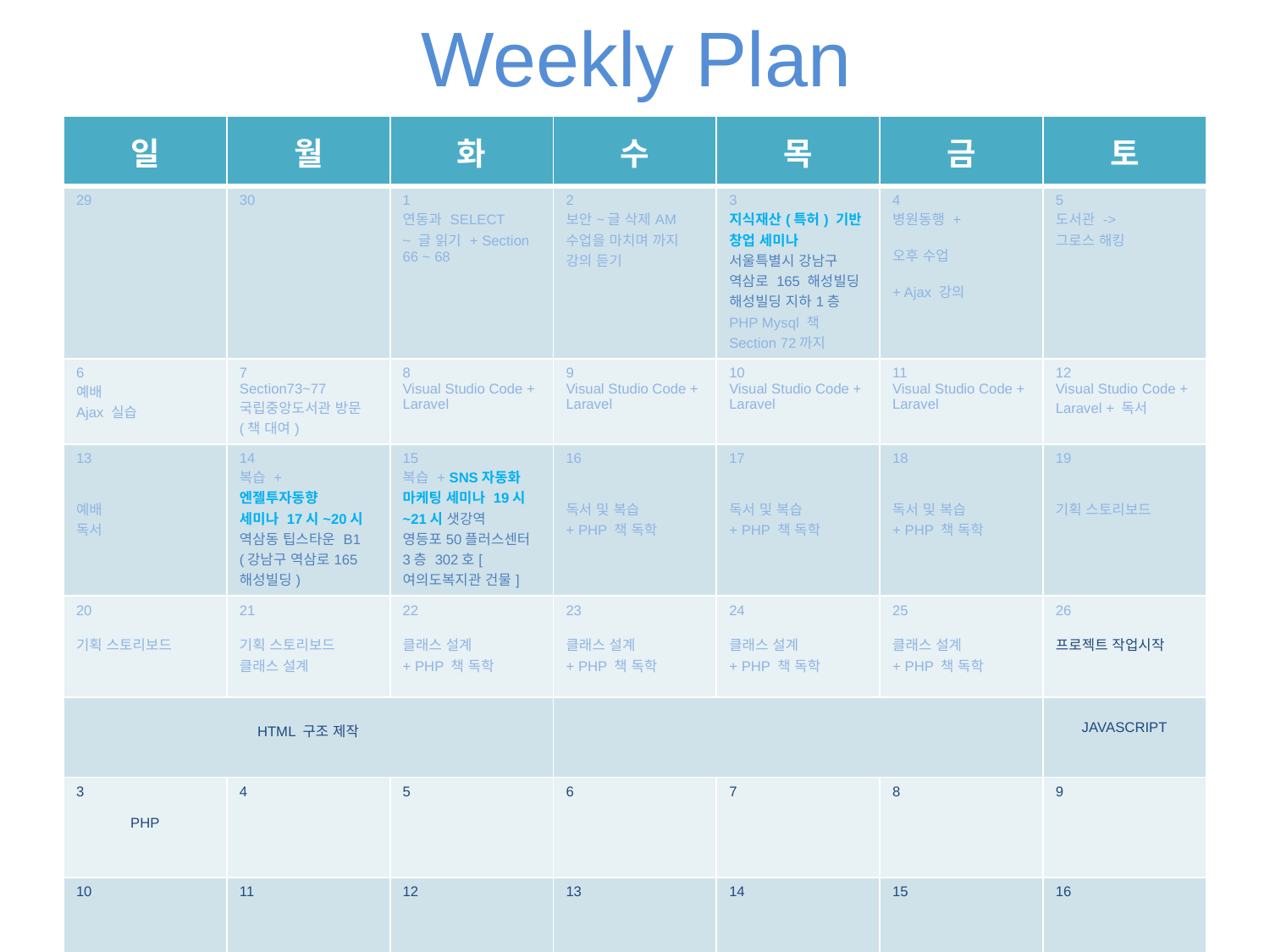

# Weekly Plan
| 일 | 월 | 화 | 수 | 목 | 금 | 토 |
| --- | --- | --- | --- | --- | --- | --- |
| 29 | 30 | 1 연동과 SELECT ~ 글 읽기 + Section 66 ~ 68 | 2 보안~글 삭제AM수업을 마치며 까지 강의 듣기 | 3 지식재산(특허) 기반 창업 세미나 서울특별시 강남구 역삼로 165 해성빌딩 해성빌딩 지하1층 PHP Mysql 책 Section 72까지 | 4 병원동행 + 오후 수업 + Ajax 강의 | 5 도서관 -> 그로스 해킹 |
| 6 예배 Ajax 실습 | 7 Section73~77 국립중앙도서관 방문 (책 대여) | 8 Visual Studio Code + Laravel | 9 Visual Studio Code + Laravel | 10 Visual Studio Code + Laravel | 11 Visual Studio Code + Laravel | 12 Visual Studio Code + Laravel + 독서 |
| 13 예배 독서 | 14 복습 + 엔젤투자동향 세미나 17시~20시 역삼동 팁스타운 B1 (강남구 역삼로165 해성빌딩) | 15 복습 + SNS자동화 마케팅 세미나 19시~21시 샛강역 영등포50플러스센터 3층 302호[여의도복지관 건물] | 16 독서 및 복습 + PHP 책 독학 | 17 독서 및 복습 + PHP 책 독학 | 18 독서 및 복습 + PHP 책 독학 | 19 기획 스토리보드 |
| 20 기획 스토리보드 | 21 기획 스토리보드 클래스 설계 | 22 클래스 설계 + PHP 책 독학 | 23 클래스 설계 + PHP 책 독학 | 24 클래스 설계 + PHP 책 독학 | 25 클래스 설계 + PHP 책 독학 | 26 프로젝트 작업시작 |
| HTML 구조 제작 |  |  |  |  |  | JAVASCRIPT |
| 3 PHP | 4 | 5 | 6 | 7 | 8 | 9 |
| 10 | 11 | 12 | 13 | 14 | 15 | 16 |